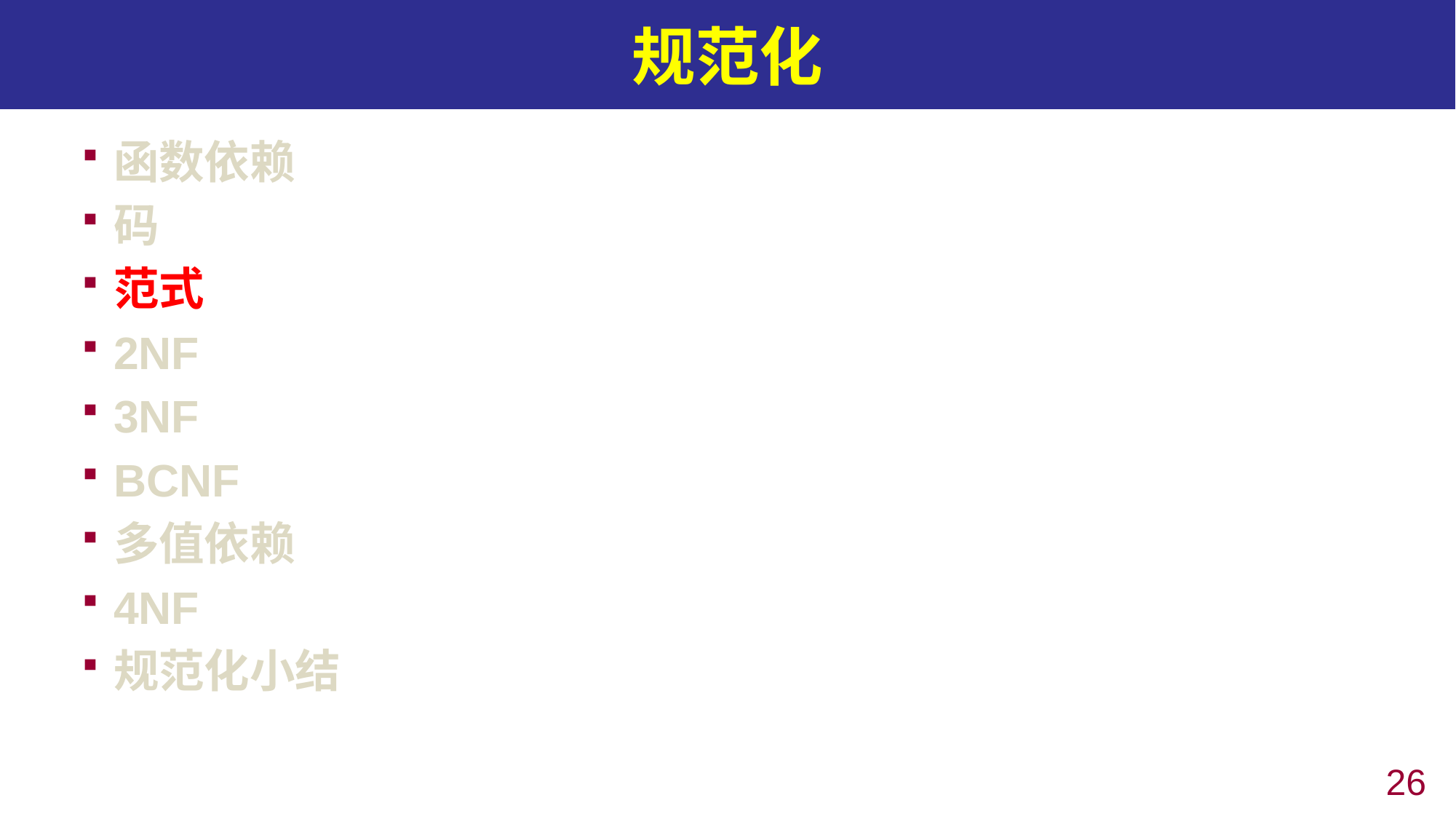

# 规范化
函数依赖
码
范式
2NF
3NF
BCNF
多值依赖
4NF
规范化小结
26